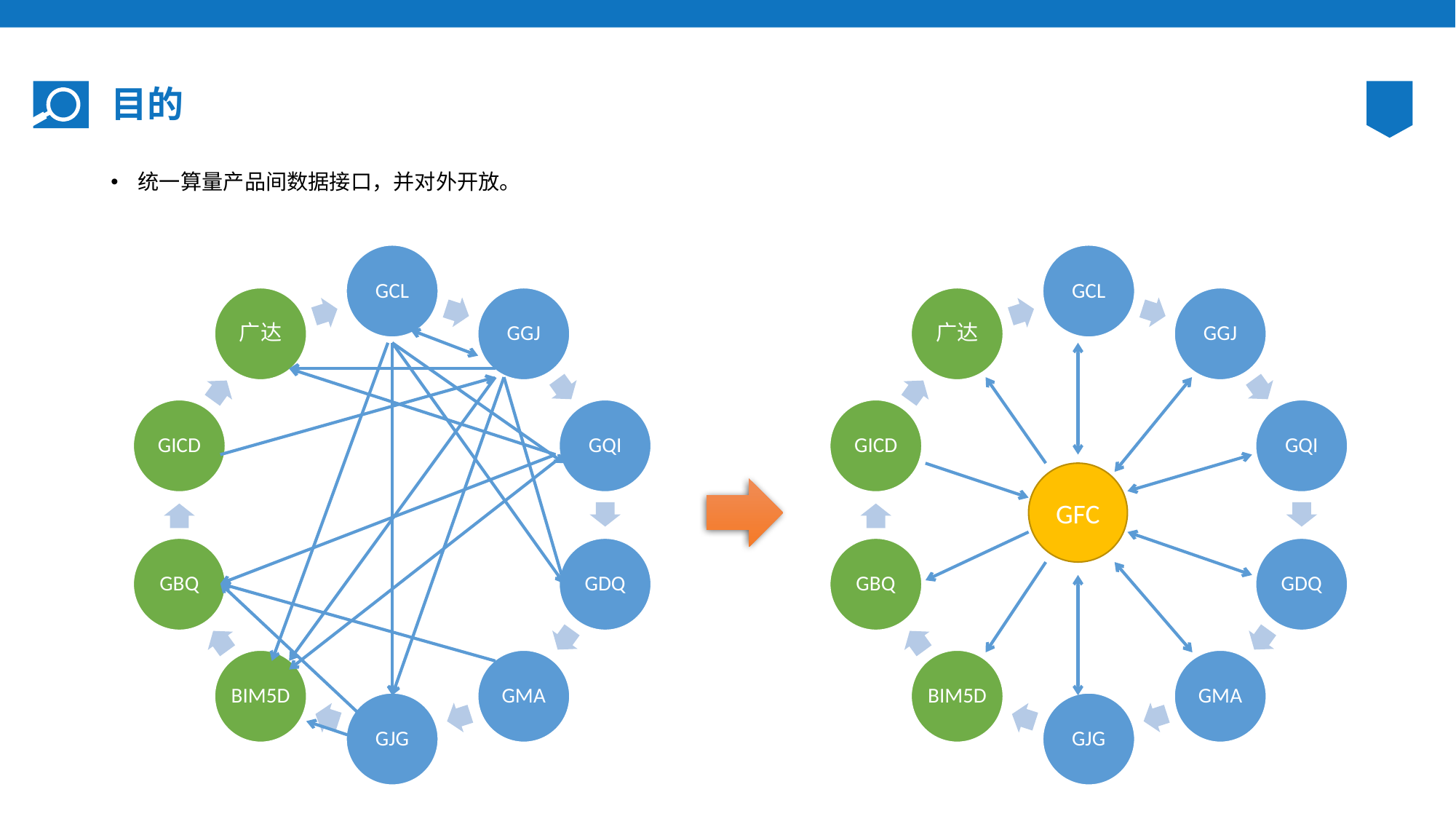

# 目的
统一算量产品间数据接口，并对外开放。

GCL

GGJ

GQI

GDQ

GMA

GJG

BIM5D

GBQ

GICD

广达

GCL

GGJ

GQI

GDQ

GMA

GJG

BIM5D

GBQ

GICD

广达

GFC